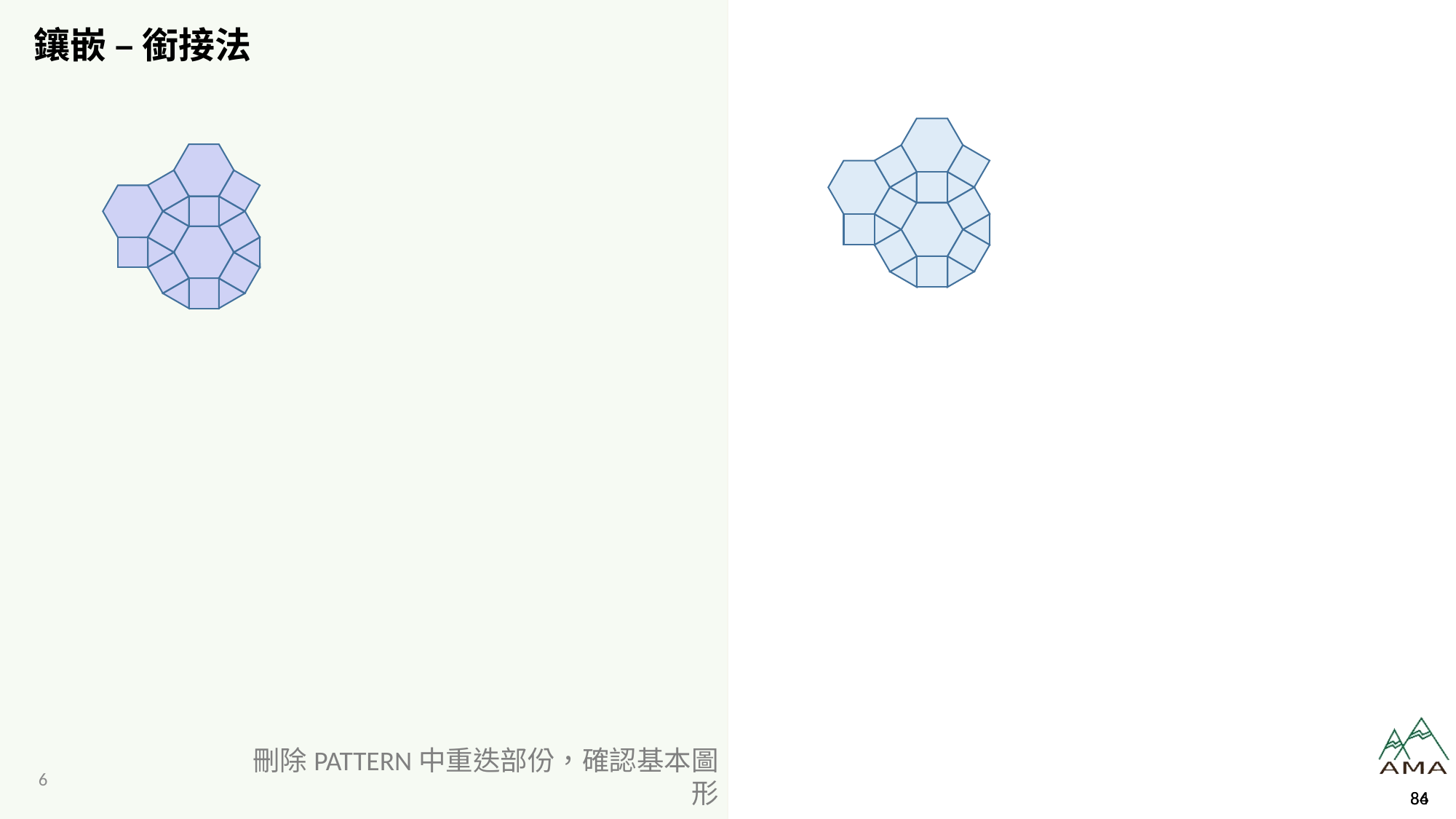

# 鑲嵌 – 銜接法

刪除PATTERN中重迭部份，確認基本圖形
84
86